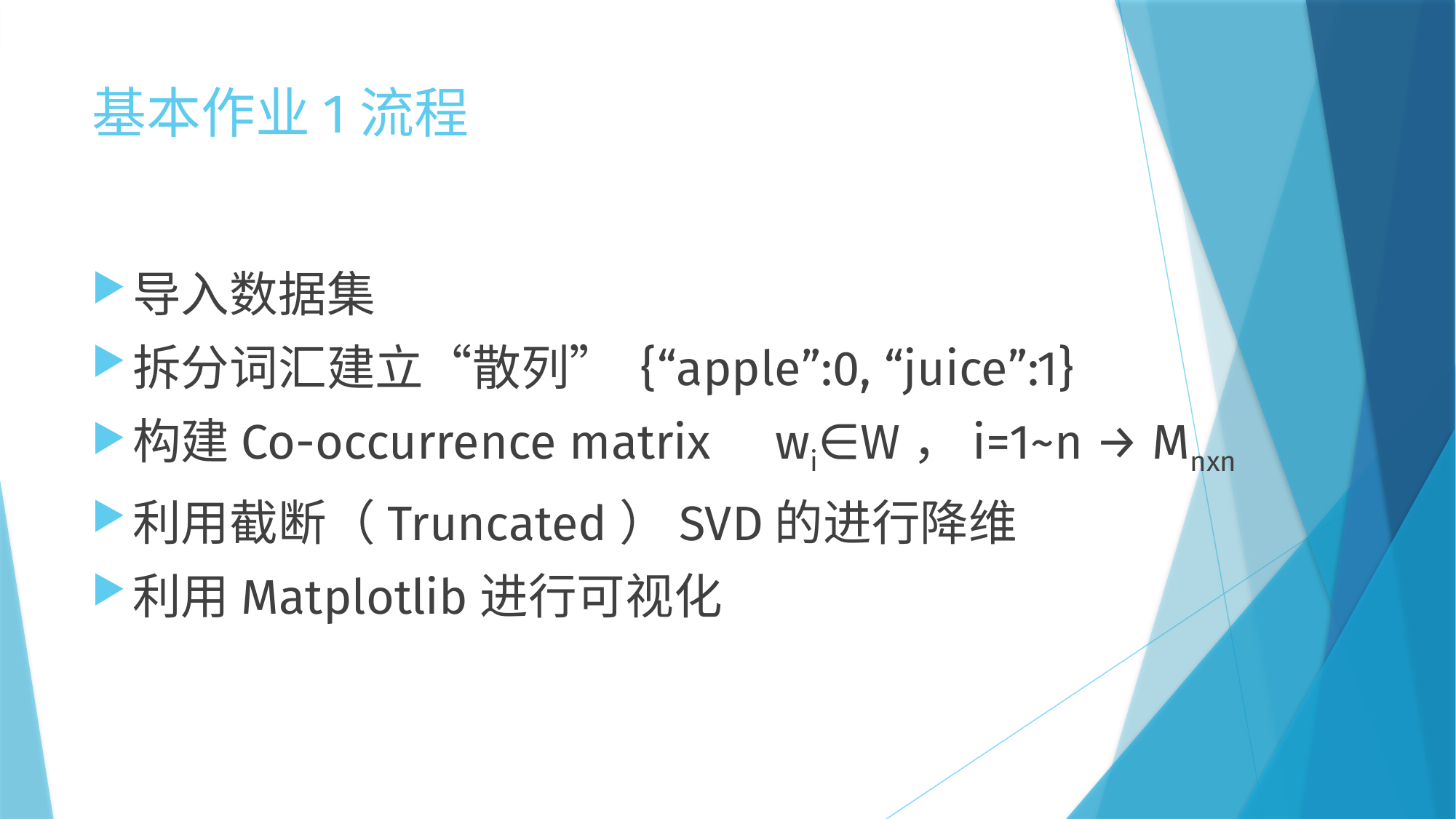

# 基本作业1流程
导入数据集
拆分词汇建立“散列” {“apple”:0, “juice”:1}
构建Co-occurrence matrix     wi∈W，i=1~n → Mnxn
利用截断（Truncated）SVD的进行降维
利用Matplotlib进行可视化